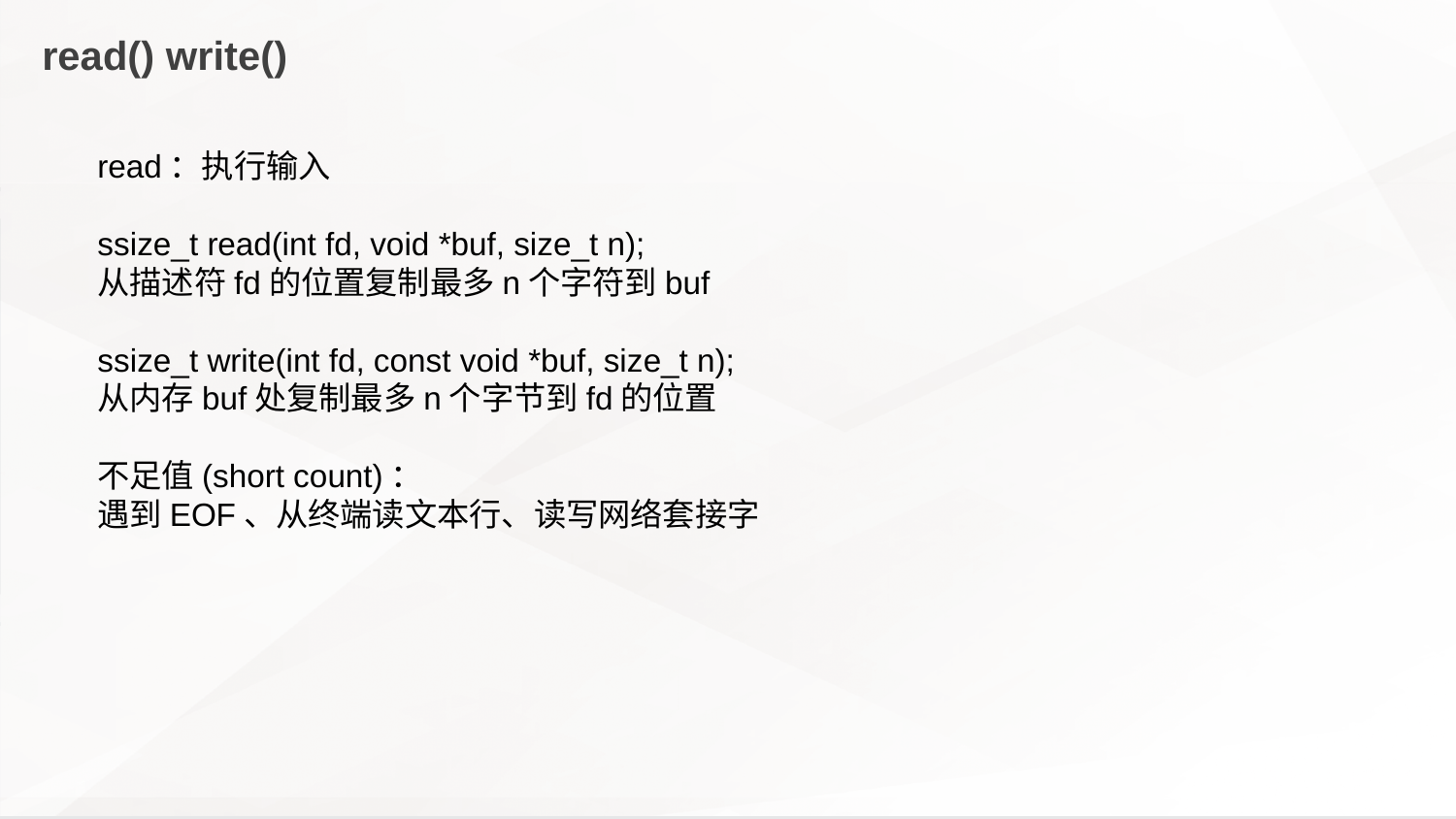

read() write()
read：执行输入

ssize_t read(int fd, void *buf, size_t n);
从描述符fd的位置复制最多n个字符到buf

ssize_t write(int fd, const void *buf, size_t n);
从内存buf处复制最多n个字节到fd的位置

不足值(short count)：
遇到EOF、从终端读文本行、读写网络套接字